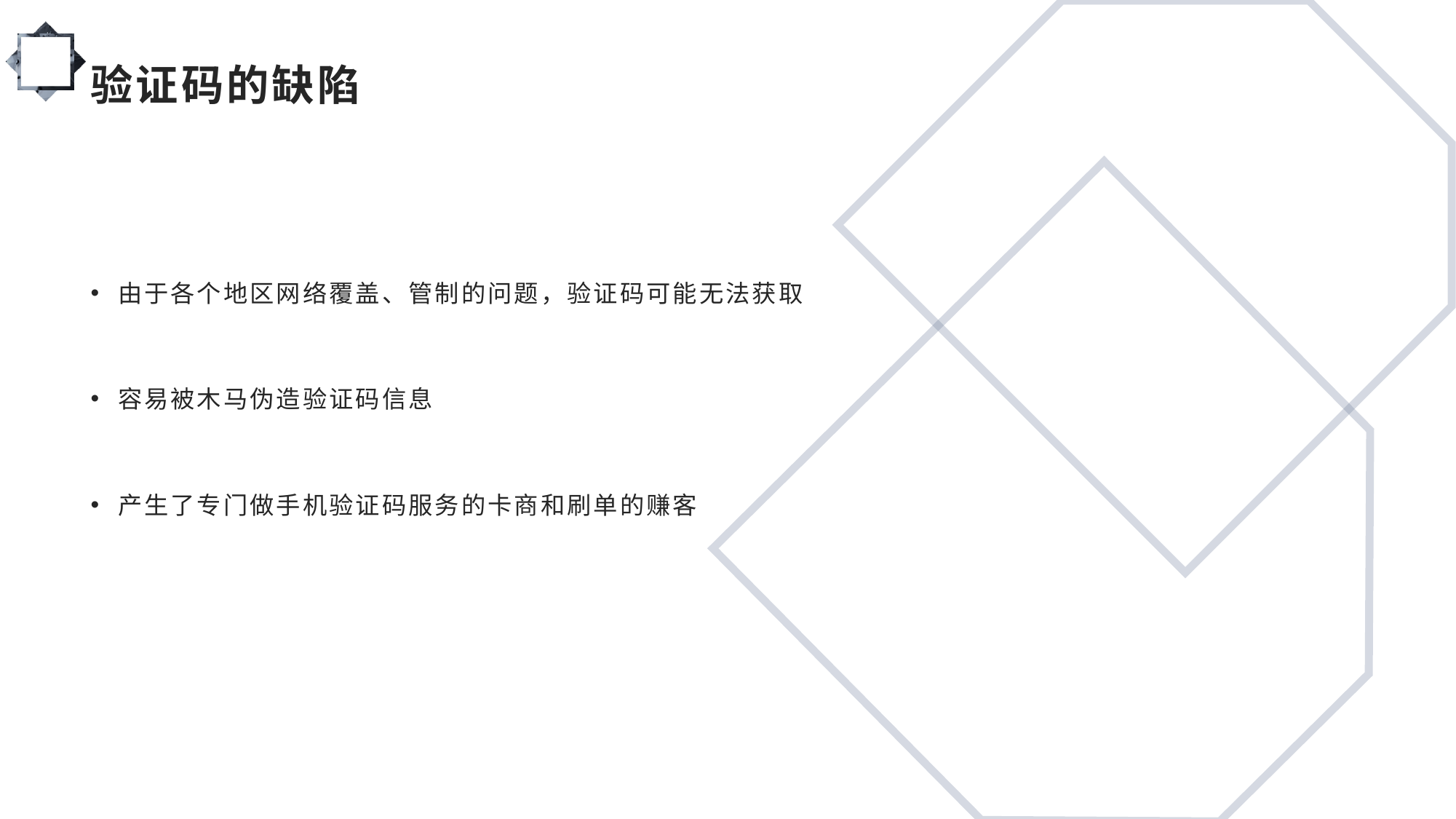

# 验证码的缺陷

由于各个地区网络覆盖、管制的问题，验证码可能无法获取

容易被木马伪造验证码信息

产生了专门做手机验证码服务的卡商和刷单的赚客